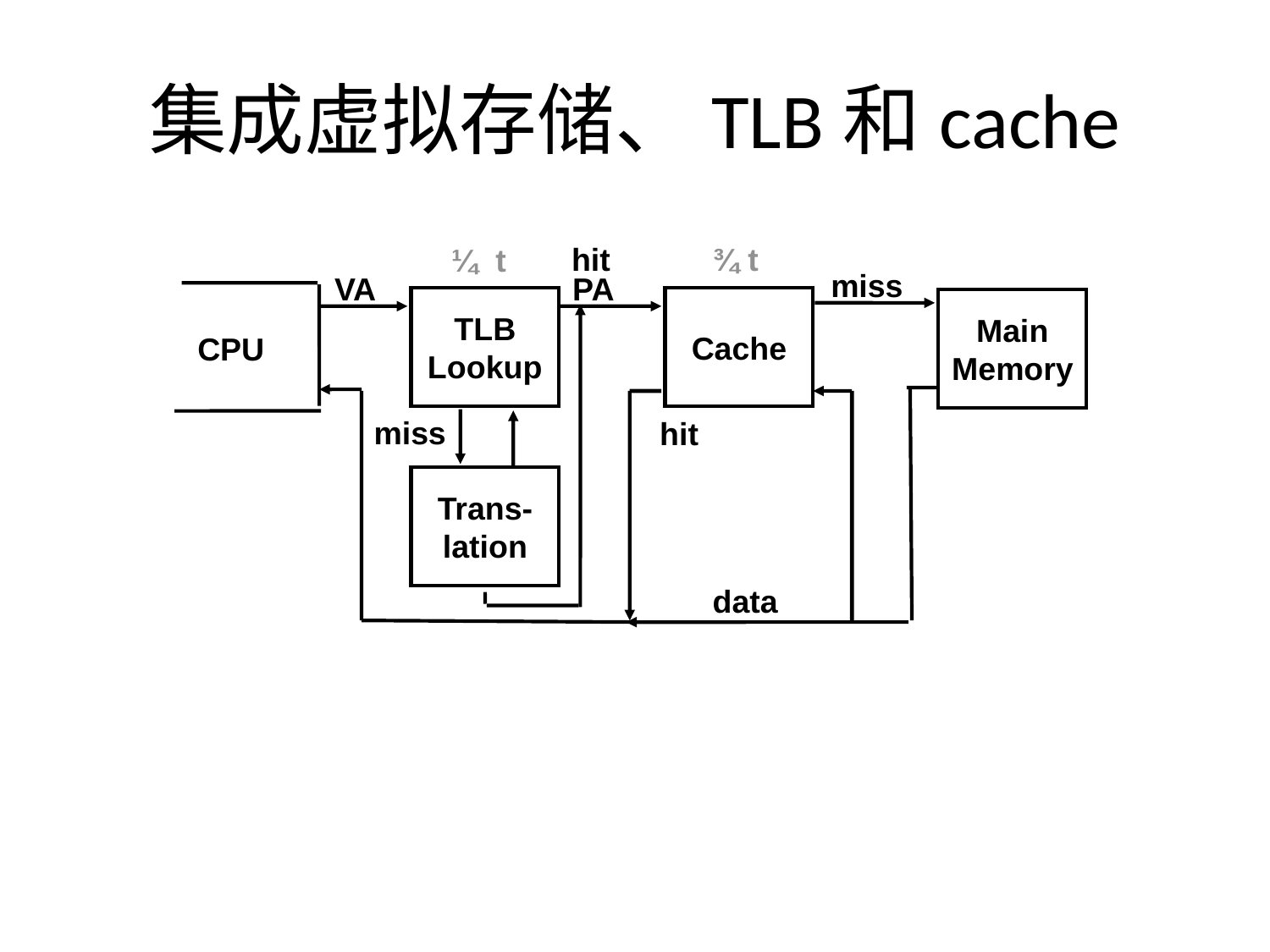

# 集成虚拟存储、TLB和cache
hit
¾ t
¼  t
miss
VA
PA

TLB
Lookup
Cache
Main
Memory

CPU

miss
hit
Trans-
lation
data